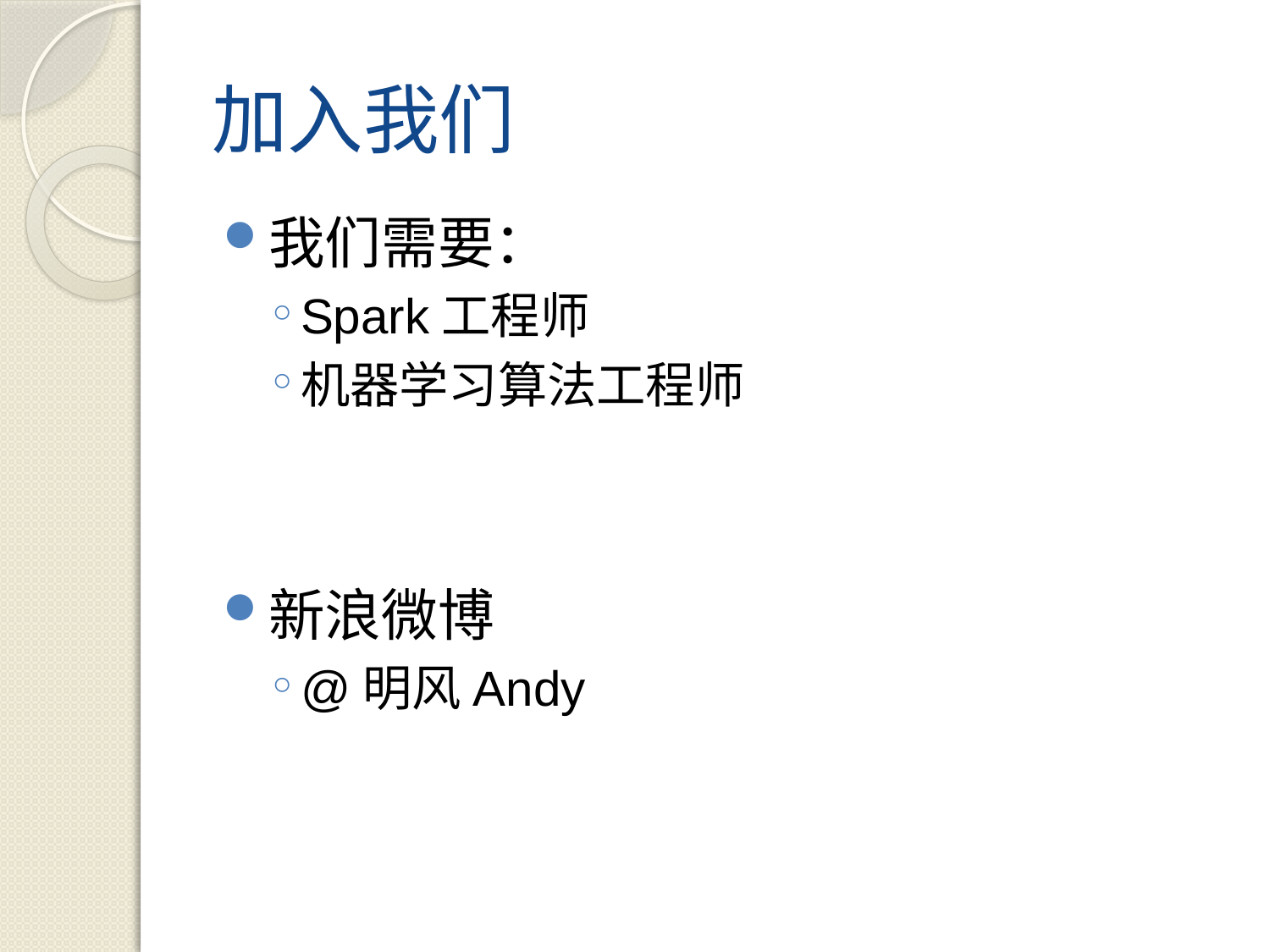

# 加入我们
我们需要：
Spark工程师
机器学习算法工程师

新浪微博
@明风Andy